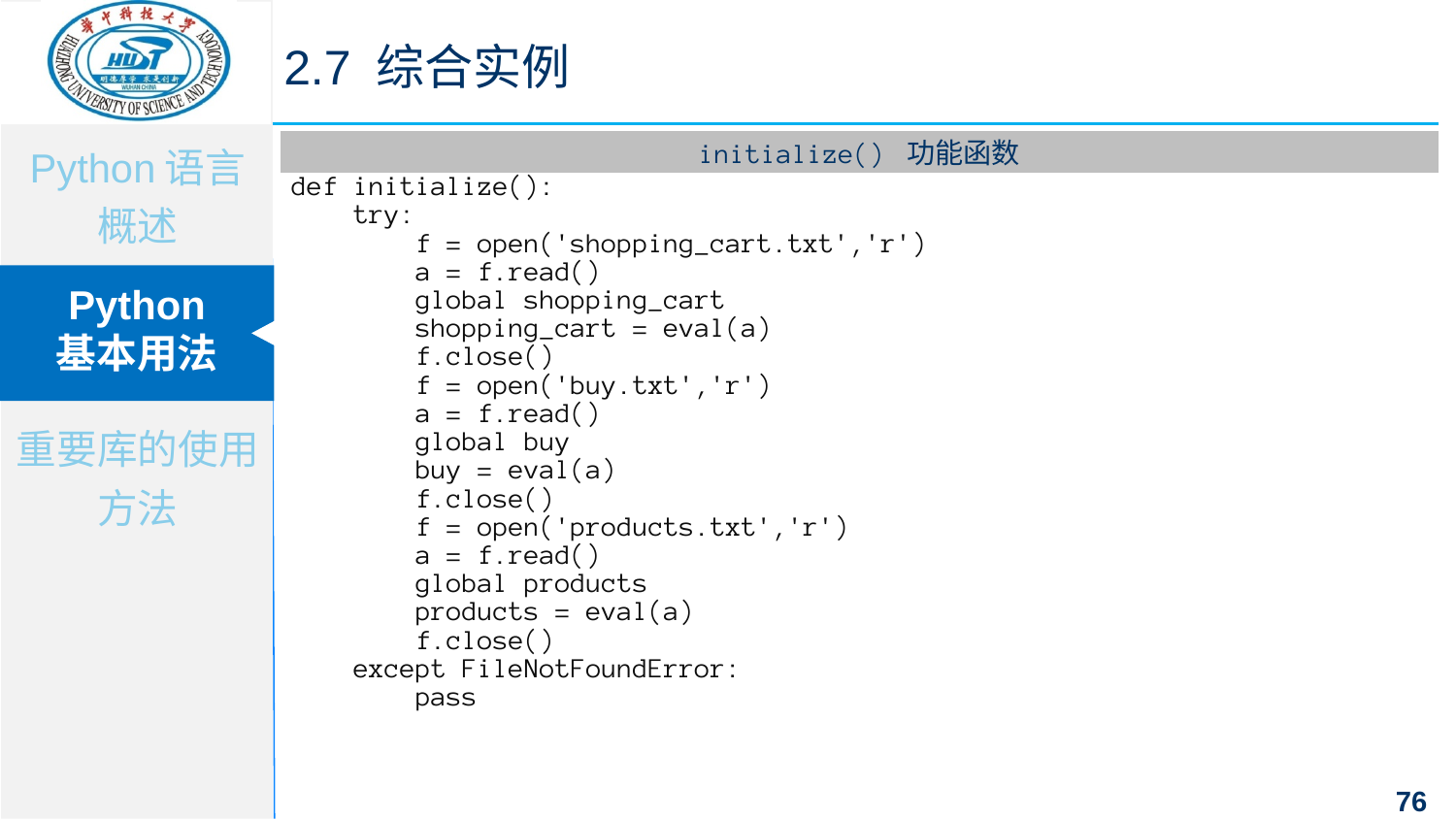

2.7 综合实例
| initialize() 功能函数 |
| --- |
| def initialize(): try: f = open('shopping\_cart.txt','r') a = f.read() global shopping\_cart shopping\_cart = eval(a) f.close() f = open('buy.txt','r') a = f.read() global buy buy = eval(a) f.close() f = open('products.txt','r') a = f.read() global products products = eval(a) f.close() except FileNotFoundError: pass |